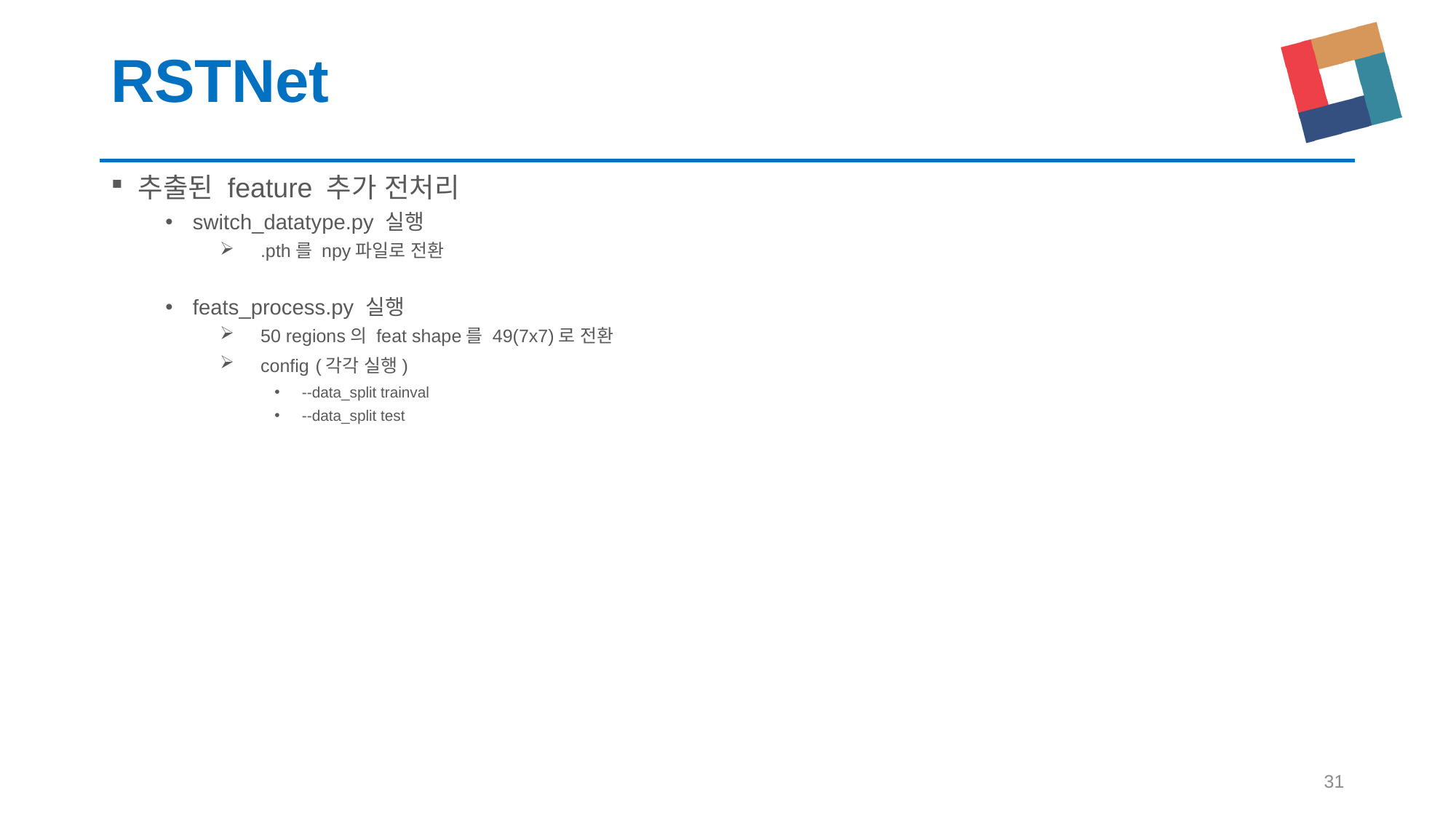

# RSTNet
추출된 feature 추가 전처리
switch_datatype.py 실행
.pth를 npy파일로 전환

feats_process.py 실행
50 regions의 feat shape를 49(7x7)로 전환
config (각각 실행)
--data_split trainval
--data_split test

31